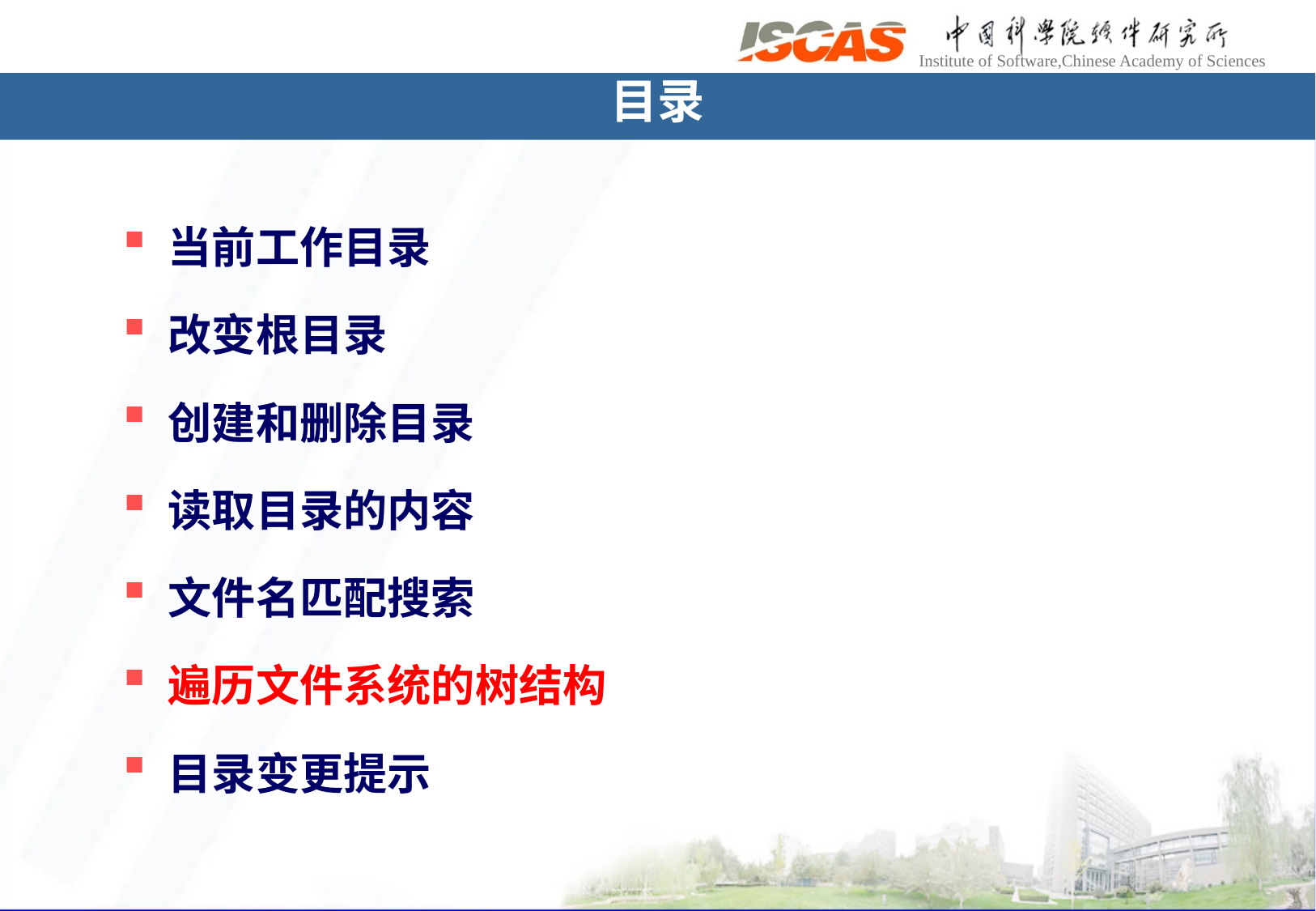

目录
当前工作目录
改变根目录
创建和删除目录
读取目录的内容
文件名匹配搜索
遍历文件系统的树结构
目录变更提示